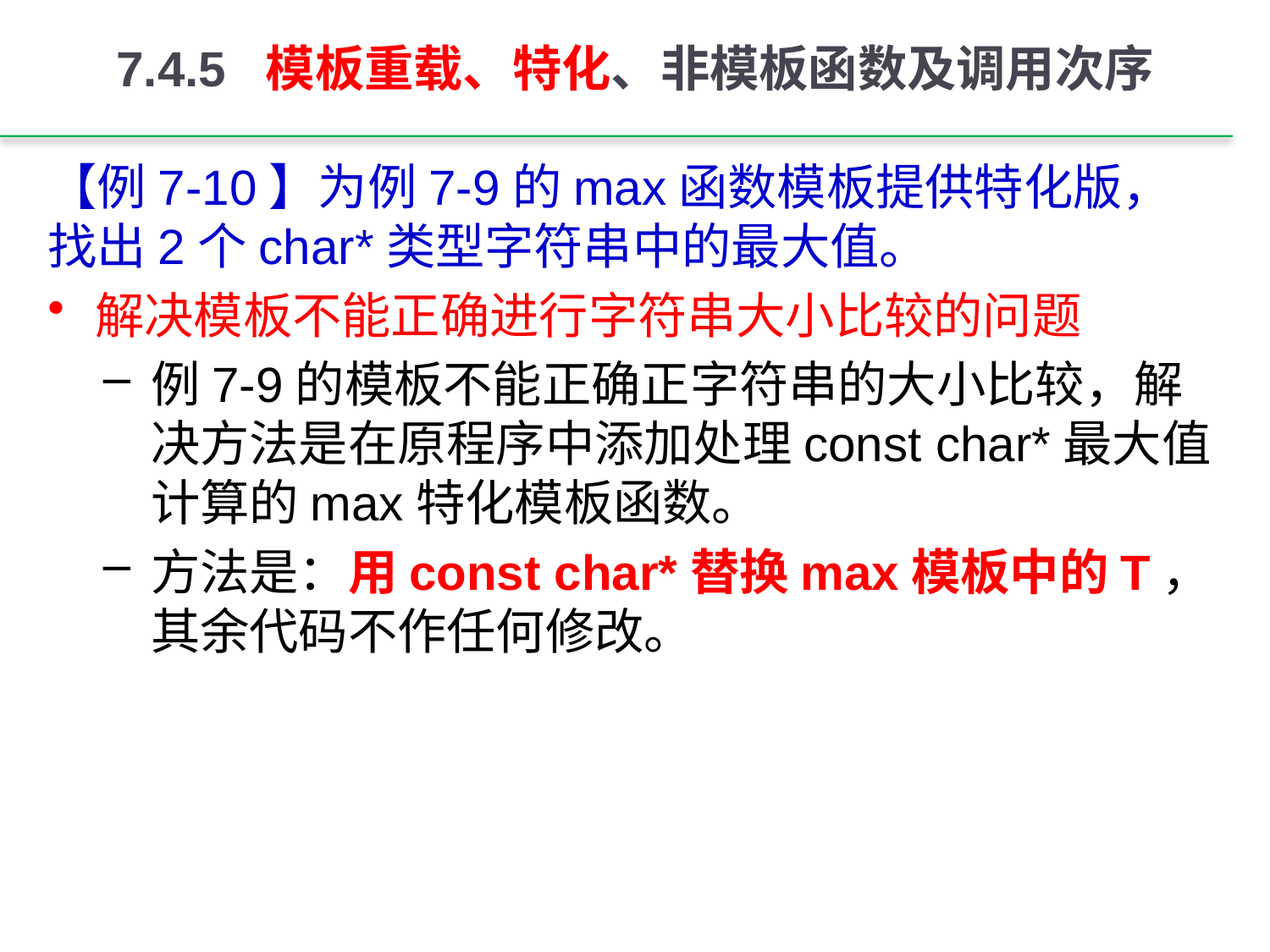

# 7.4.5  模板重载、特化、非模板函数及调用次序
【例7-10】为例7-9的max函数模板提供特化版，找出2个char*类型字符串中的最大值。
解决模板不能正确进行字符串大小比较的问题
例7-9的模板不能正确正字符串的大小比较，解决方法是在原程序中添加处理const char*最大值计算的max特化模板函数。
方法是：用const char*替换max模板中的T，其余代码不作任何修改。